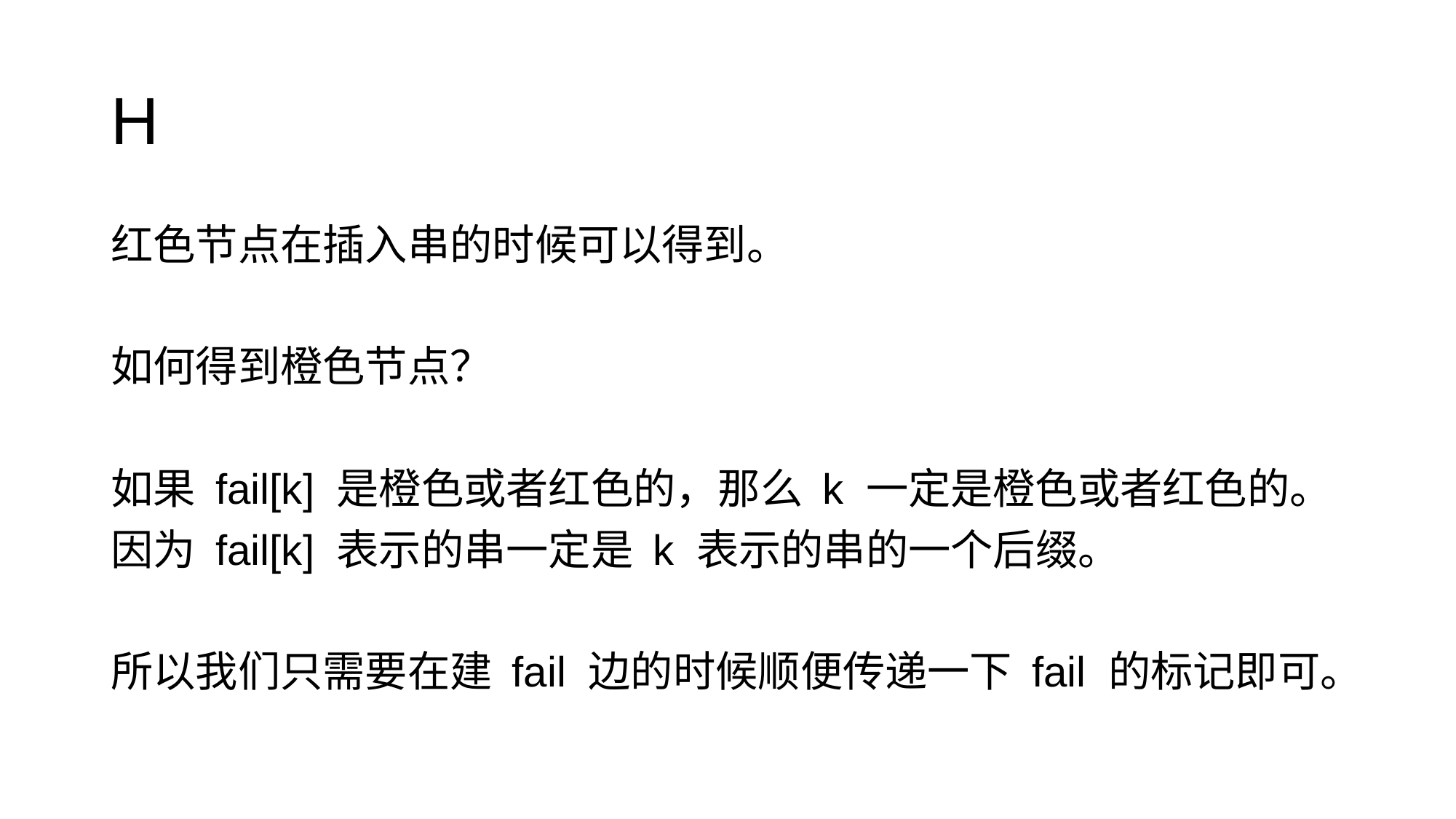

# H
红色节点在插入串的时候可以得到。

如何得到橙色节点？

如果 fail[k] 是橙色或者红色的，那么 k 一定是橙色或者红色的。
因为 fail[k] 表示的串一定是 k 表示的串的一个后缀。

所以我们只需要在建 fail 边的时候顺便传递一下 fail 的标记即可。